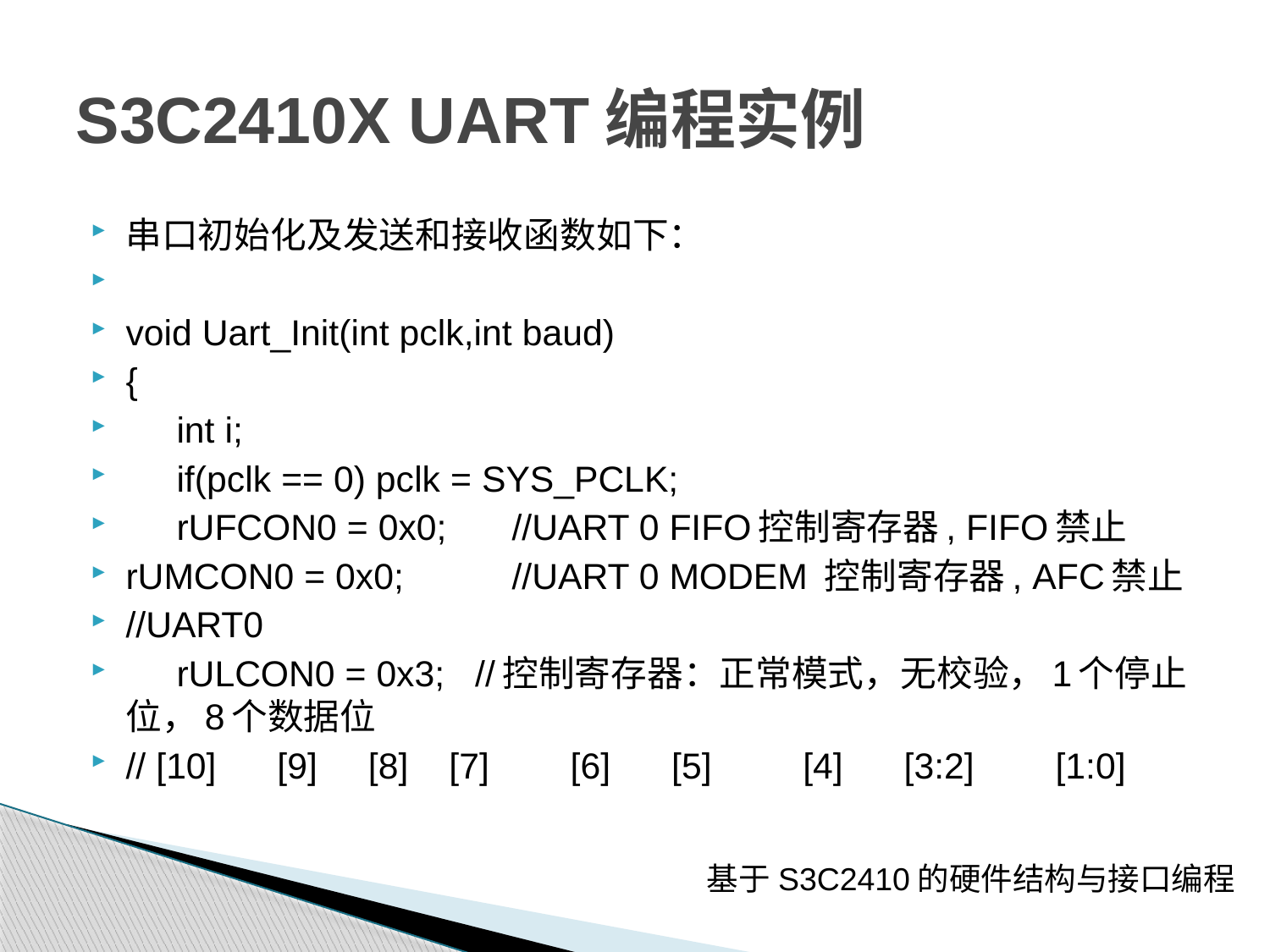

# S3C2410X UART编程实例
串口初始化及发送和接收函数如下：

void Uart_Init(int pclk,int baud)
{
     int i;
     if(pclk == 0) pclk = SYS_PCLK;
     rUFCON0 = 0x0;   	//UART 0 FIFO控制寄存器, FIFO禁止
rUMCON0 = 0x0;   	//UART 0 MODEM 控制寄存器, AFC禁止
//UART0
     rULCON0 = 0x3;   //控制寄存器：正常模式，无校验，1个停止位，8个数据位
// [10]      [9]     [8]    [7]        [6]      [5]         [4]      [3:2]        [1:0]

基于S3C2410的硬件结构与接口编程